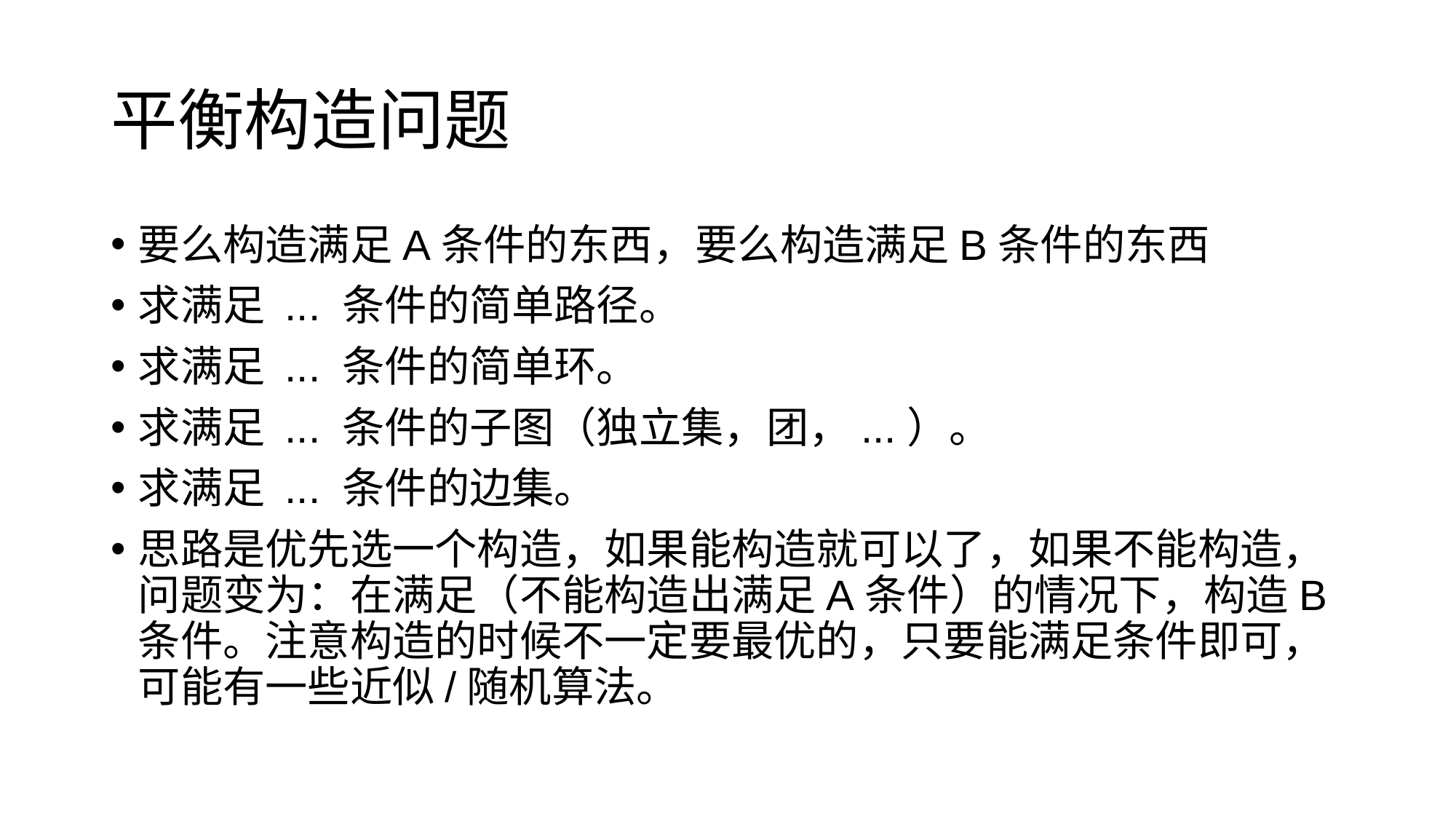

# 平衡构造问题
要么构造满足A条件的东西，要么构造满足B条件的东西
求满足 ... 条件的简单路径。
求满足 ... 条件的简单环。
求满足 ... 条件的子图（独立集，团，...）。
求满足 ... 条件的边集。
思路是优先选一个构造，如果能构造就可以了，如果不能构造，问题变为：在满足（不能构造出满足A条件）的情况下，构造B条件。注意构造的时候不一定要最优的，只要能满足条件即可，可能有一些近似/随机算法。